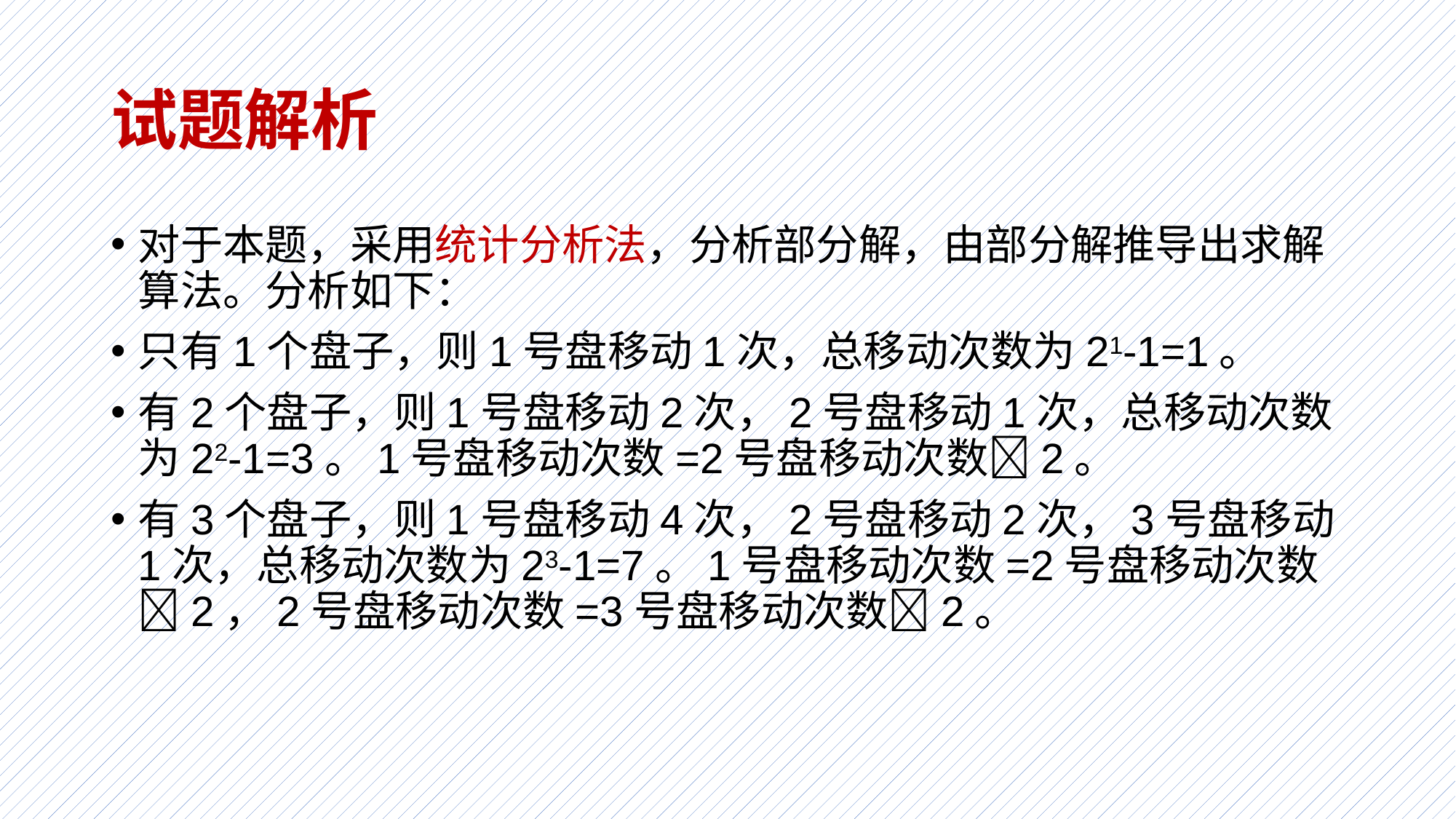

# 试题解析
对于本题，采用统计分析法，分析部分解，由部分解推导出求解算法。分析如下：
只有1个盘子，则1号盘移动1次，总移动次数为21-1=1。
有2个盘子，则1号盘移动2次，2号盘移动1次，总移动次数为22-1=3。1号盘移动次数=2号盘移动次数×2。
有3个盘子，则1号盘移动4次，2号盘移动2次，3号盘移动1次，总移动次数为23-1=7。1号盘移动次数=2号盘移动次数×2，2号盘移动次数=3号盘移动次数×2。